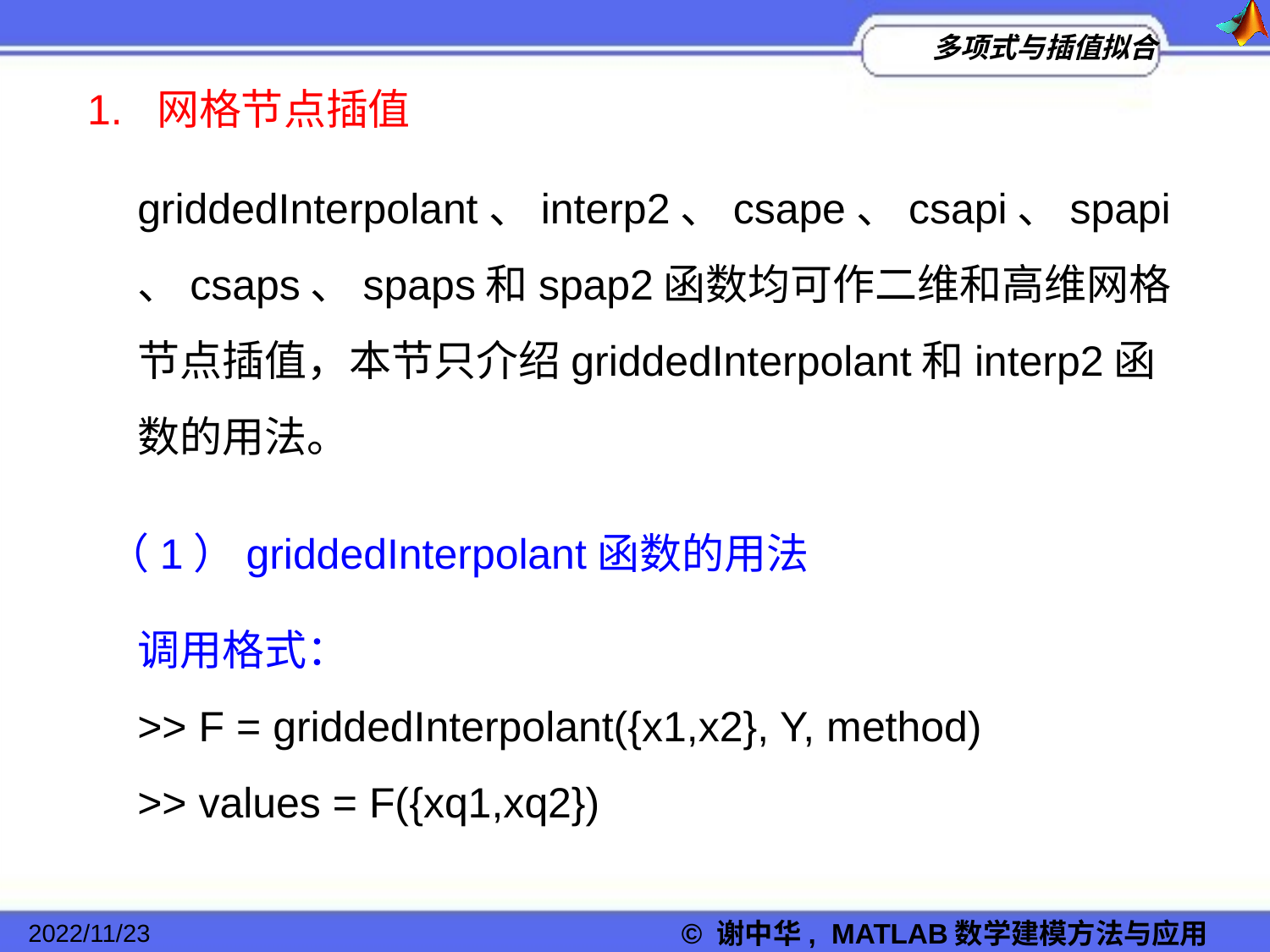

1.  网格节点插值
griddedInterpolant、interp2、csape、csapi、spapi、csaps、spaps和spap2函数均可作二维和高维网格节点插值，本节只介绍griddedInterpolant和interp2函数的用法。
（1）griddedInterpolant函数的用法
调用格式：
>> F = griddedInterpolant({x1,x2}, Y, method)
>> values = F({xq1,xq2})
© 谢中华,  MATLAB数学建模方法与应用
2022/11/23